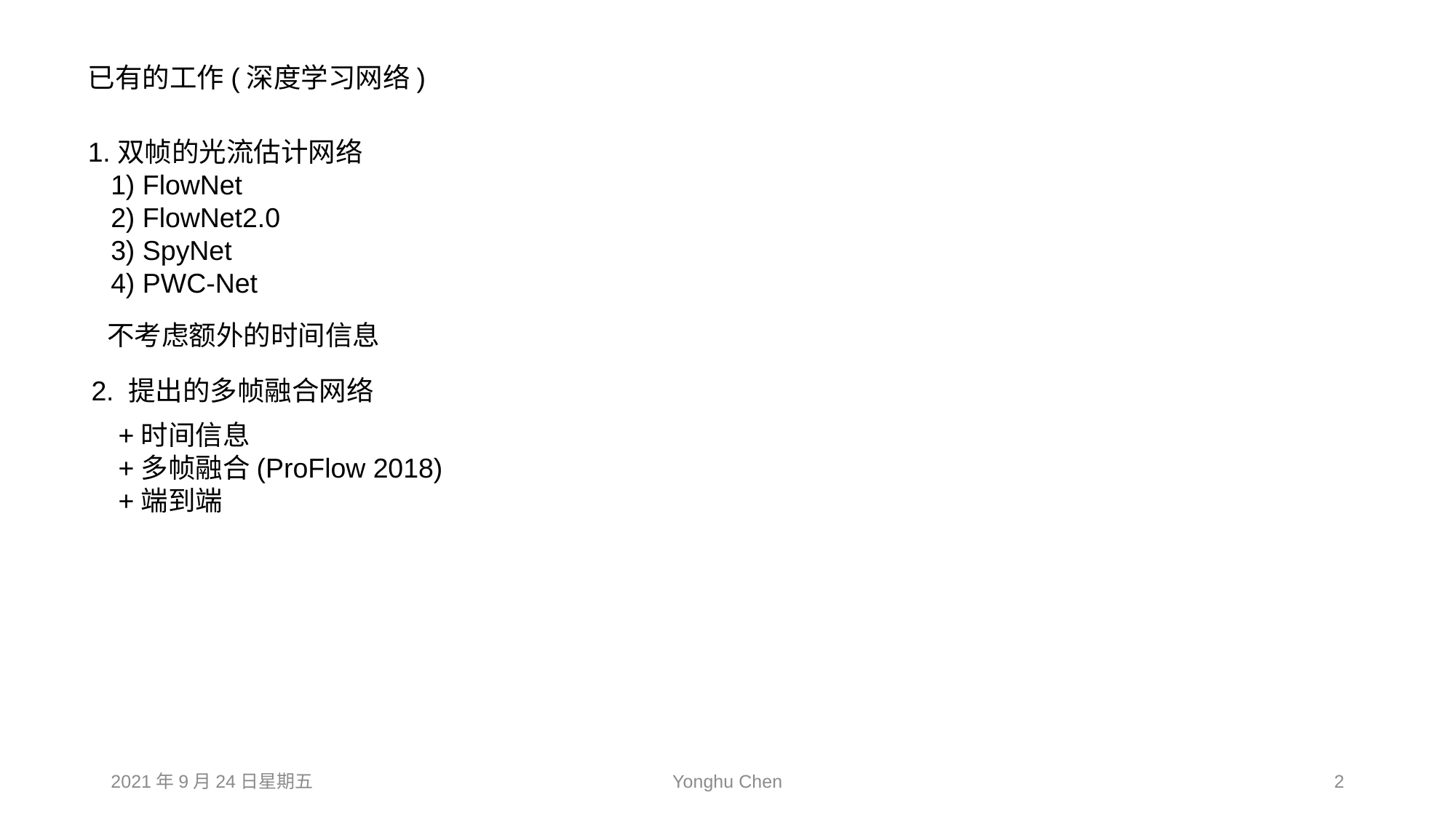

已有的工作(深度学习网络)
1.双帧的光流估计网络
   1) FlowNet
   2) FlowNet2.0
   3) SpyNet
   4) PWC-Net
不考虑额外的时间信息
2. 提出的多帧融合网络
+时间信息
+多帧融合(ProFlow 2018)
+端到端
2021年9月24日星期五
Yonghu Chen
2